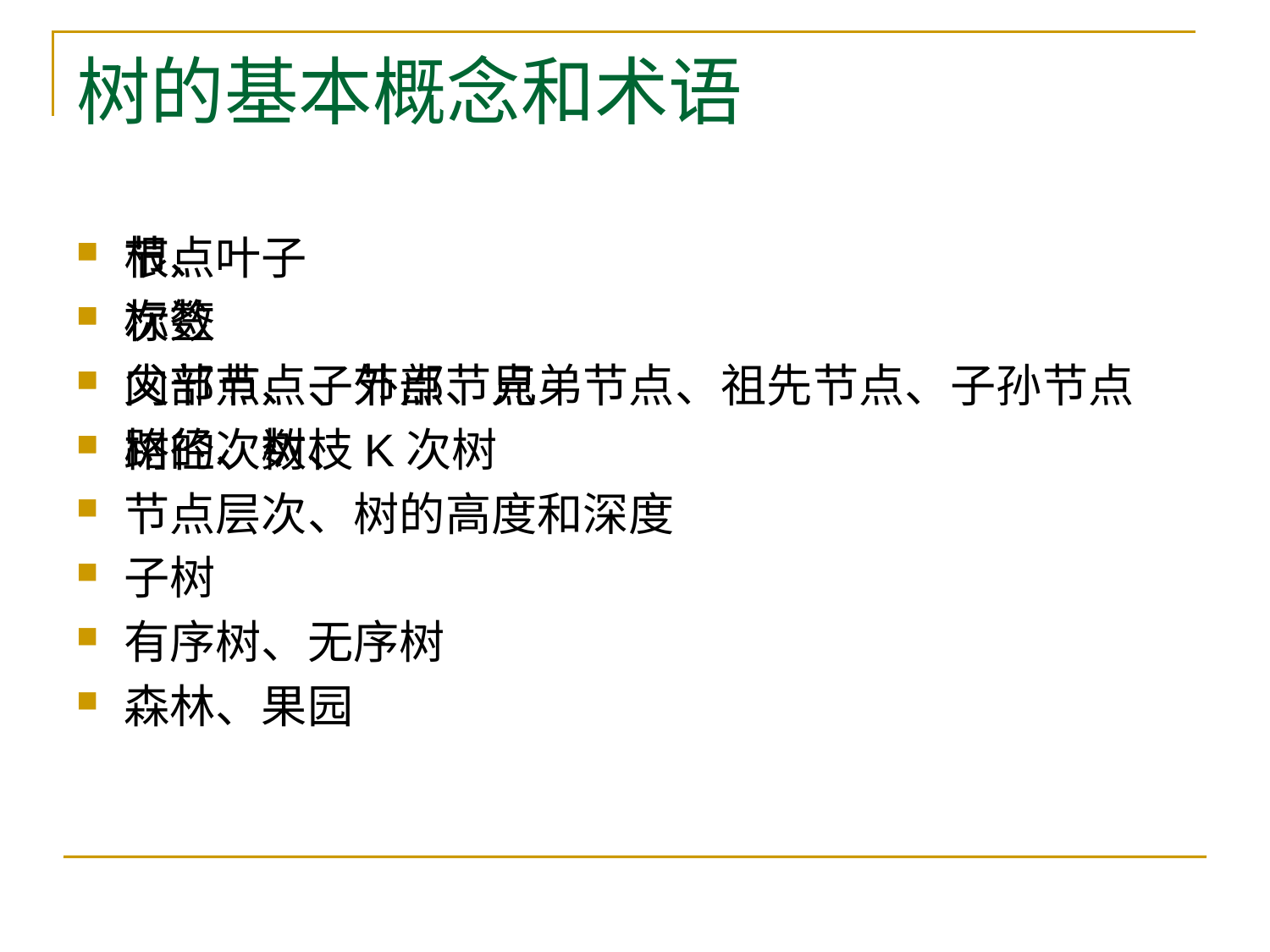

# 树的基本概念和术语
节点
标签
父节点、子节点、兄弟节点、祖先节点、子孙节点
路径、树枝

根、叶子
次数
内部节点、外部节点
树的次数、K次树
节点层次、树的高度和深度
子树
有序树、无序树
森林、果园